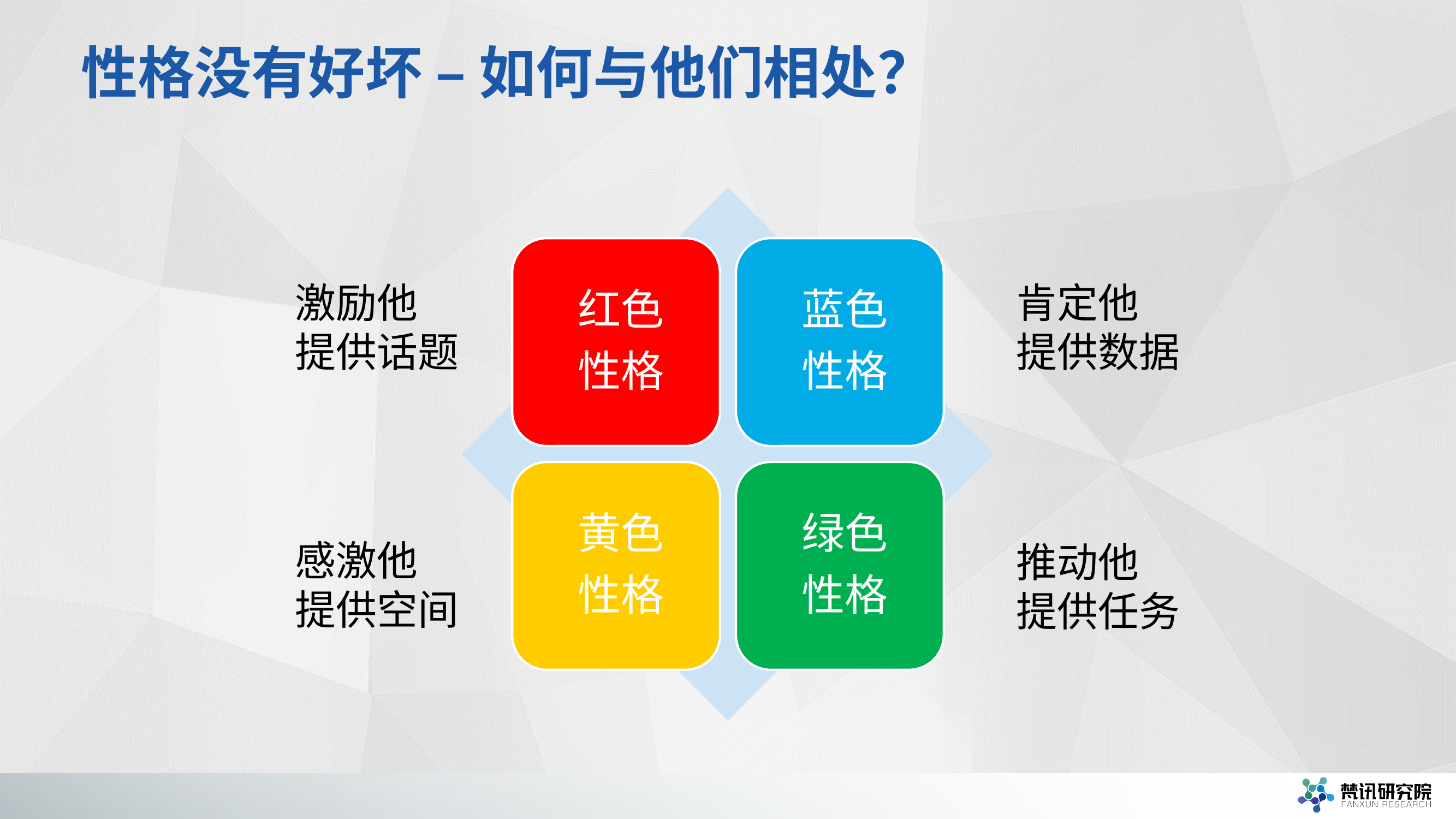

# 性格没有好坏 – 如何与他们相处？
红色
性格
蓝色
性格
黄色
性格
绿色
性格
激励他
提供话题
肯定他
提供数据
感激他
提供空间
推动他
提供任务